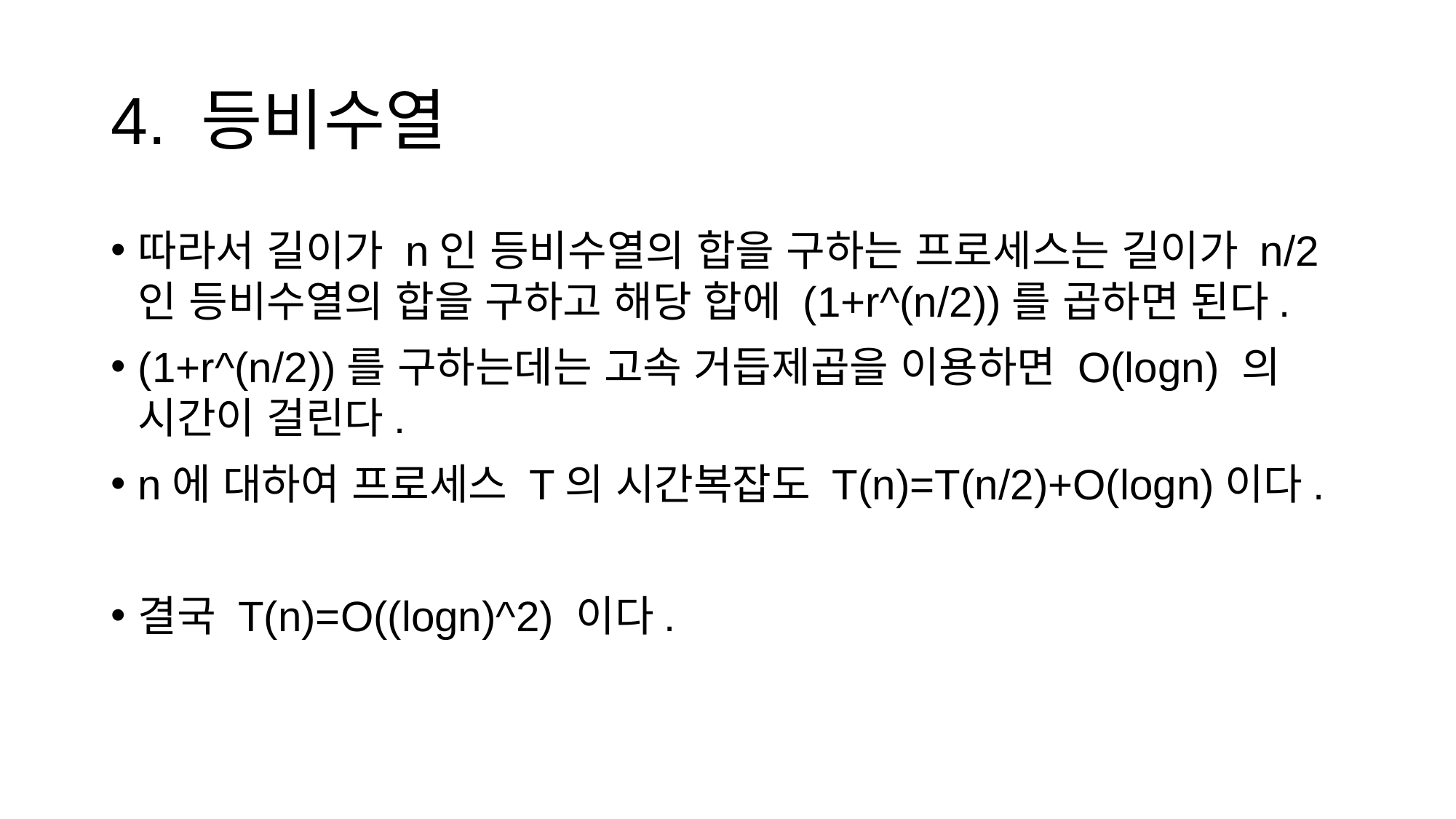

# 4. 등비수열
따라서 길이가 n인 등비수열의 합을 구하는 프로세스는 길이가 n/2인 등비수열의 합을 구하고 해당 합에 (1+r^(n/2))를 곱하면 된다.
(1+r^(n/2))를 구하는데는 고속 거듭제곱을 이용하면 O(logn) 의 시간이 걸린다.
n에 대하여 프로세스 T의 시간복잡도 T(n)=T(n/2)+O(logn)이다.

결국 T(n)=O((logn)^2) 이다.